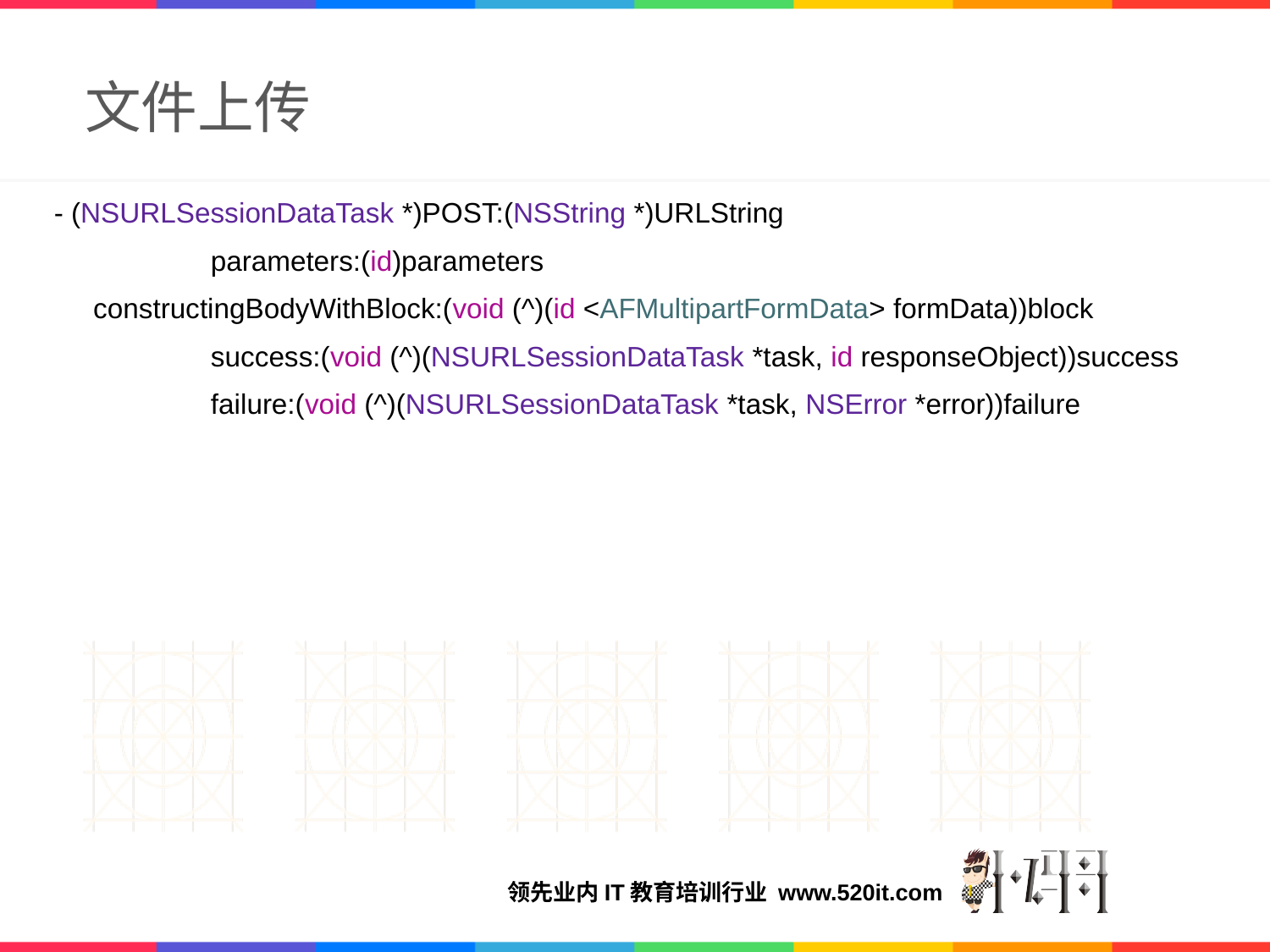

# 文件上传

- (NSURLSessionDataTask *)POST:(NSString *)URLString
                    parameters:(id)parameters
     constructingBodyWithBlock:(void (^)(id <AFMultipartFormData> formData))block
                    success:(void (^)(NSURLSessionDataTask *task, id responseObject))success
                    failure:(void (^)(NSURLSessionDataTask *task, NSError *error))failure